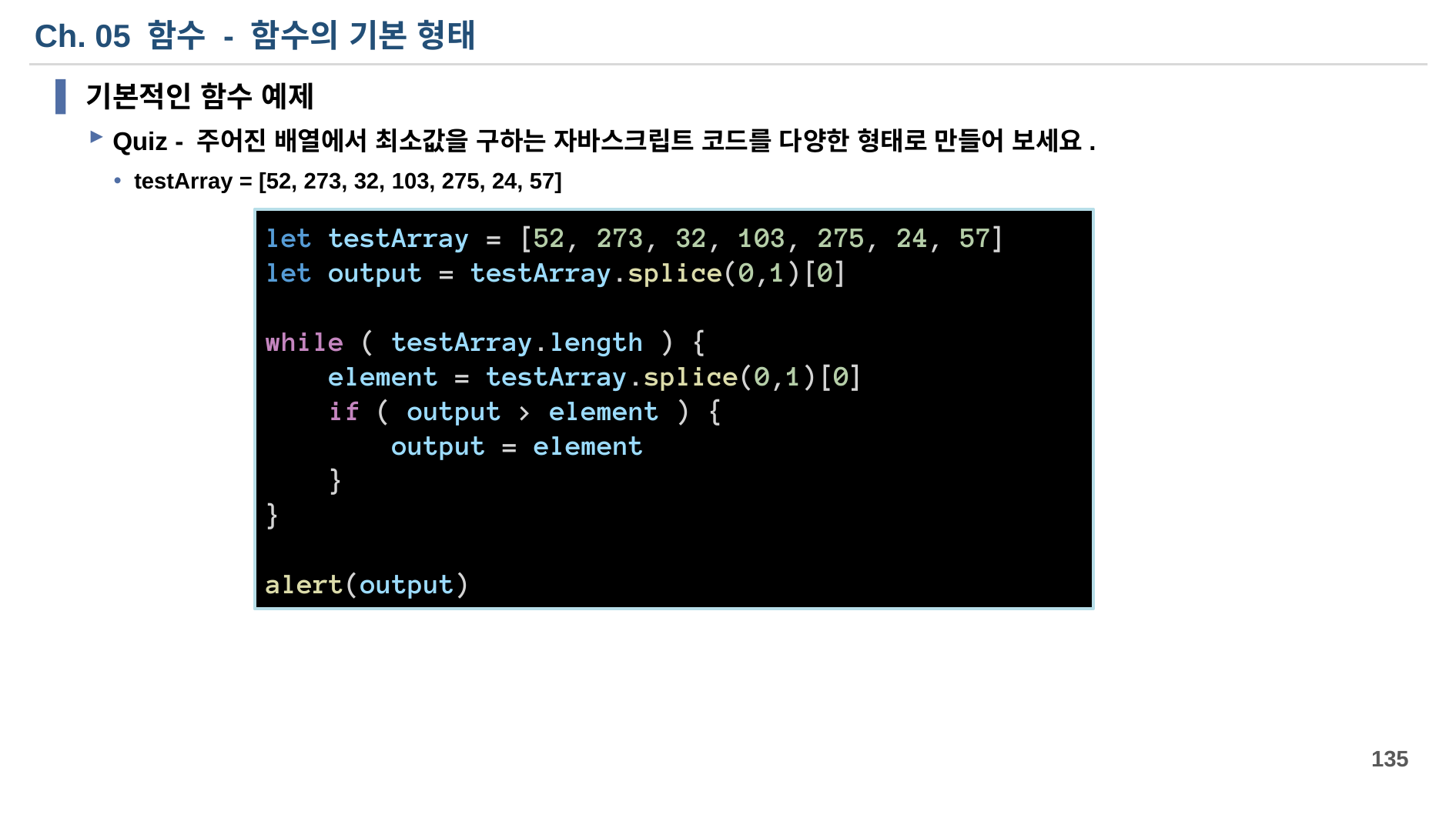

# Ch. 05 함수 - 함수의 기본 형태
기본적인 함수 예제
Quiz - 주어진 배열에서 최소값을 구하는 자바스크립트 코드를 다양한 형태로 만들어 보세요.
testArray = [52, 273, 32, 103, 275, 24, 57]
let testArray = [52, 273, 32, 103, 275, 24, 57]
let output = testArray.splice(0,1)[0]
while ( testArray.length ) {
    element = testArray.splice(0,1)[0]
    if ( output > element ) {
        output = element
    }
}

alert(output)
135